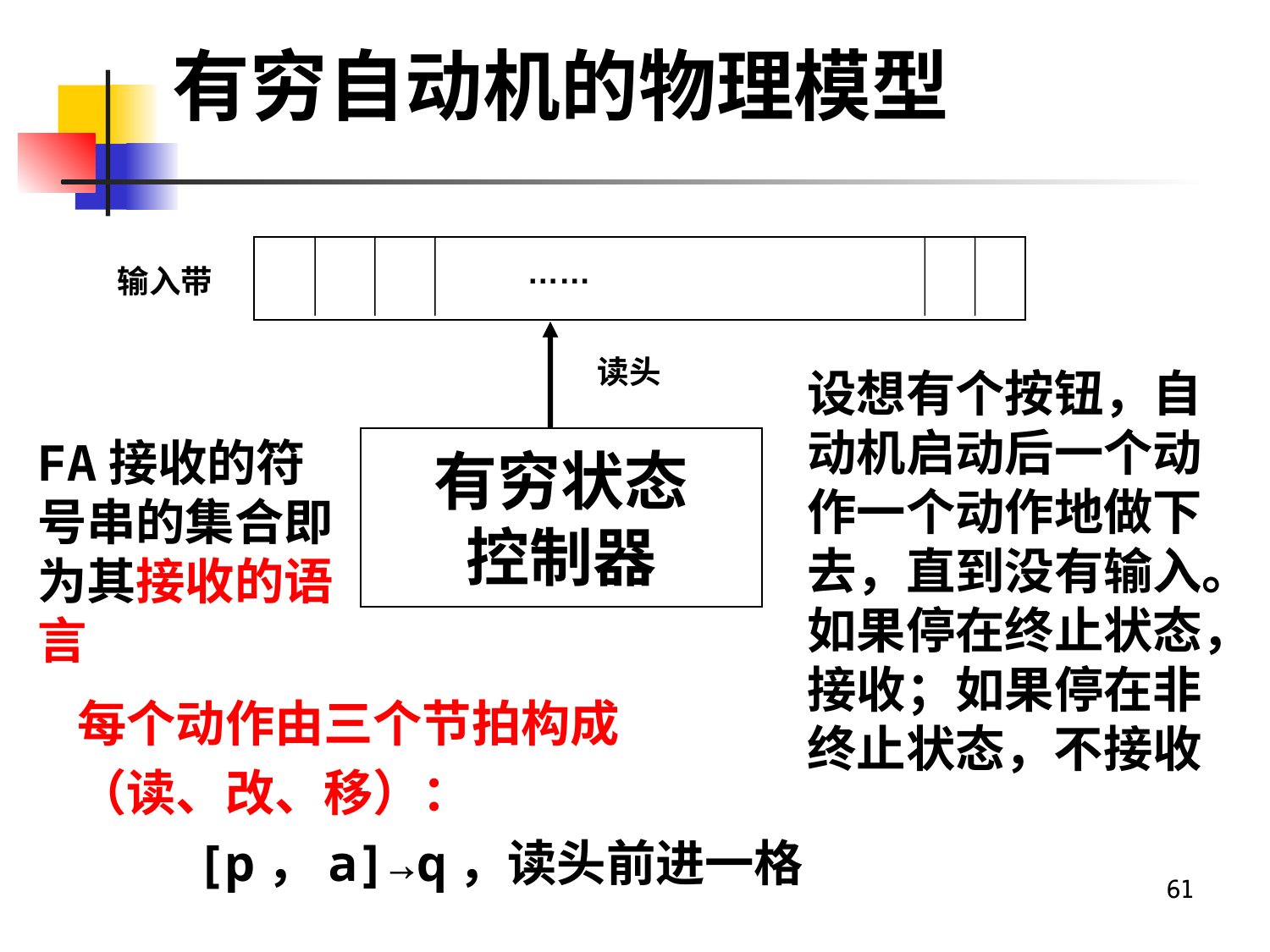

# 有穷自动机的物理模型

……
输入带

读头
有穷状态
控制器
设想有个按钮，自动机启动后一个动作一个动作地做下去，直到没有输入。如果停在终止状态，接收；如果停在非终止状态，不接收
FA接收的符号串的集合即为其接收的语言
每个动作由三个节拍构成
（读、改、移）：
    [p，a]→q，读头前进一格
61